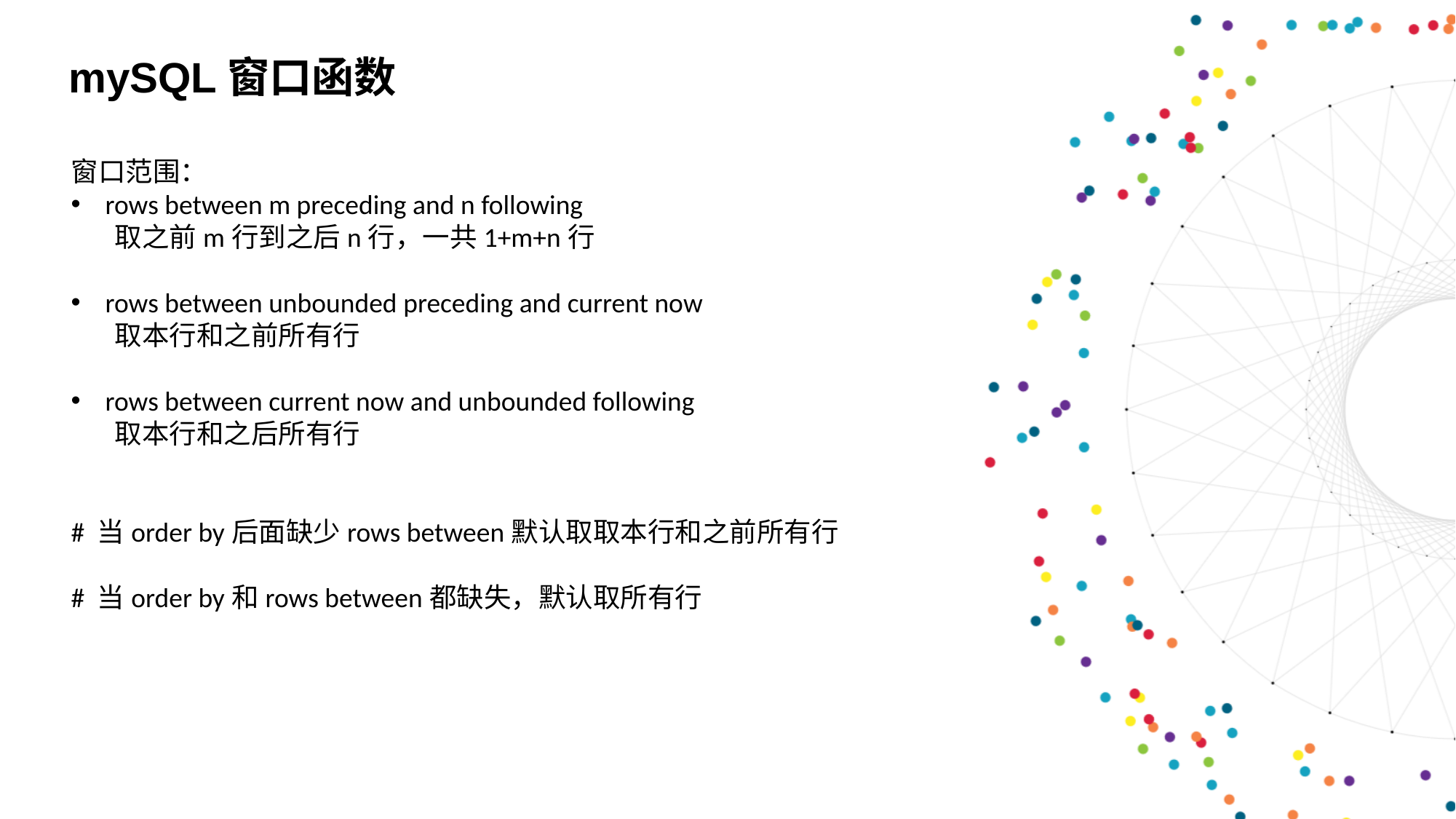

mySQL窗口函数
窗口范围：
rows between m preceding and n following
      取之前m行到之后n行，一共1+m+n行

rows between unbounded preceding and current now
      取本行和之前所有行

rows between current now and unbounded following
      取本行和之后所有行

# 当order by后面缺少rows between默认取取本行和之前所有行

# 当order by和rows between都缺失，默认取所有行